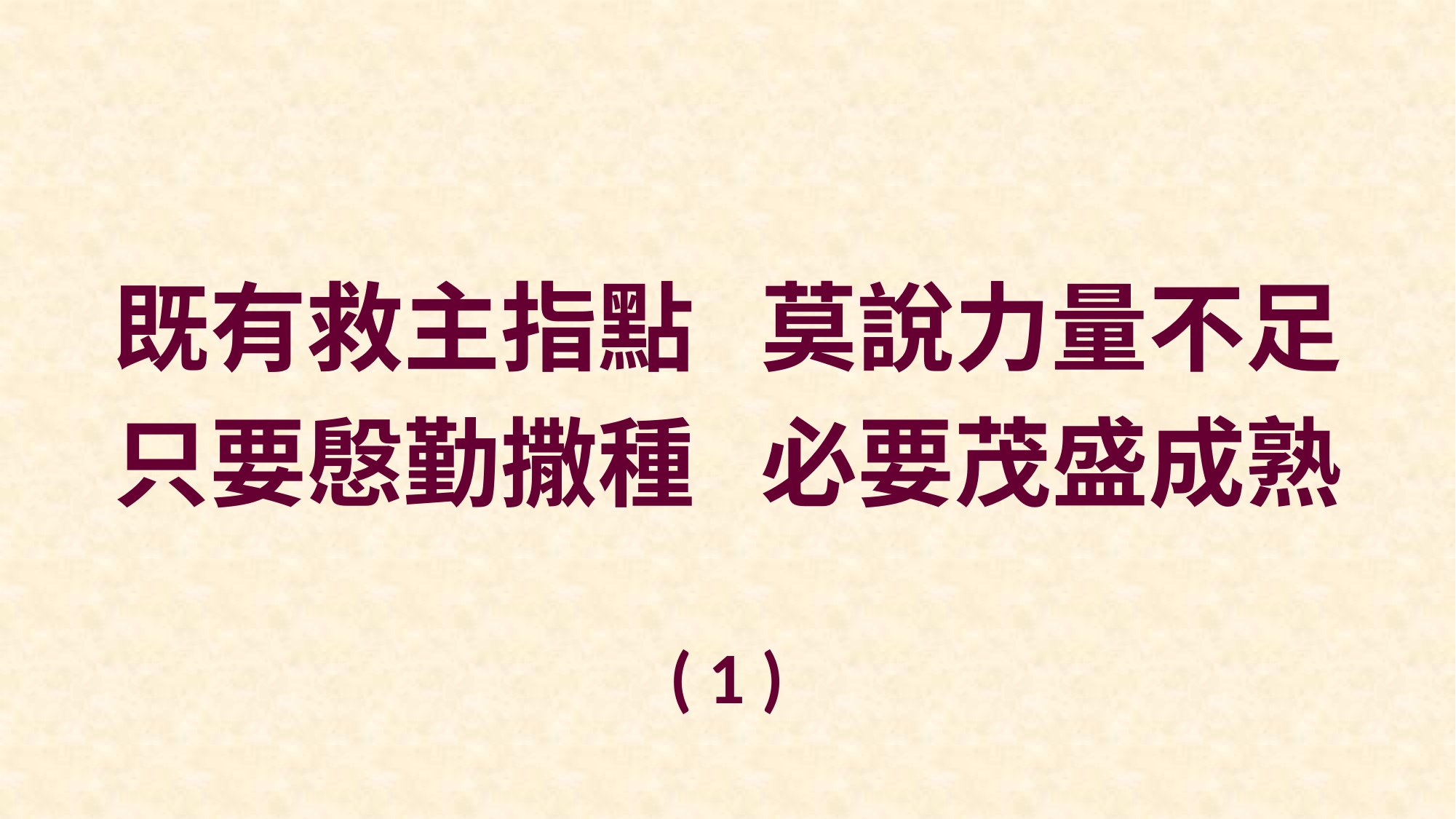

既有救主指點   莫說力量不足
只要慇勤撒種   必要茂盛成熟
( 1 )